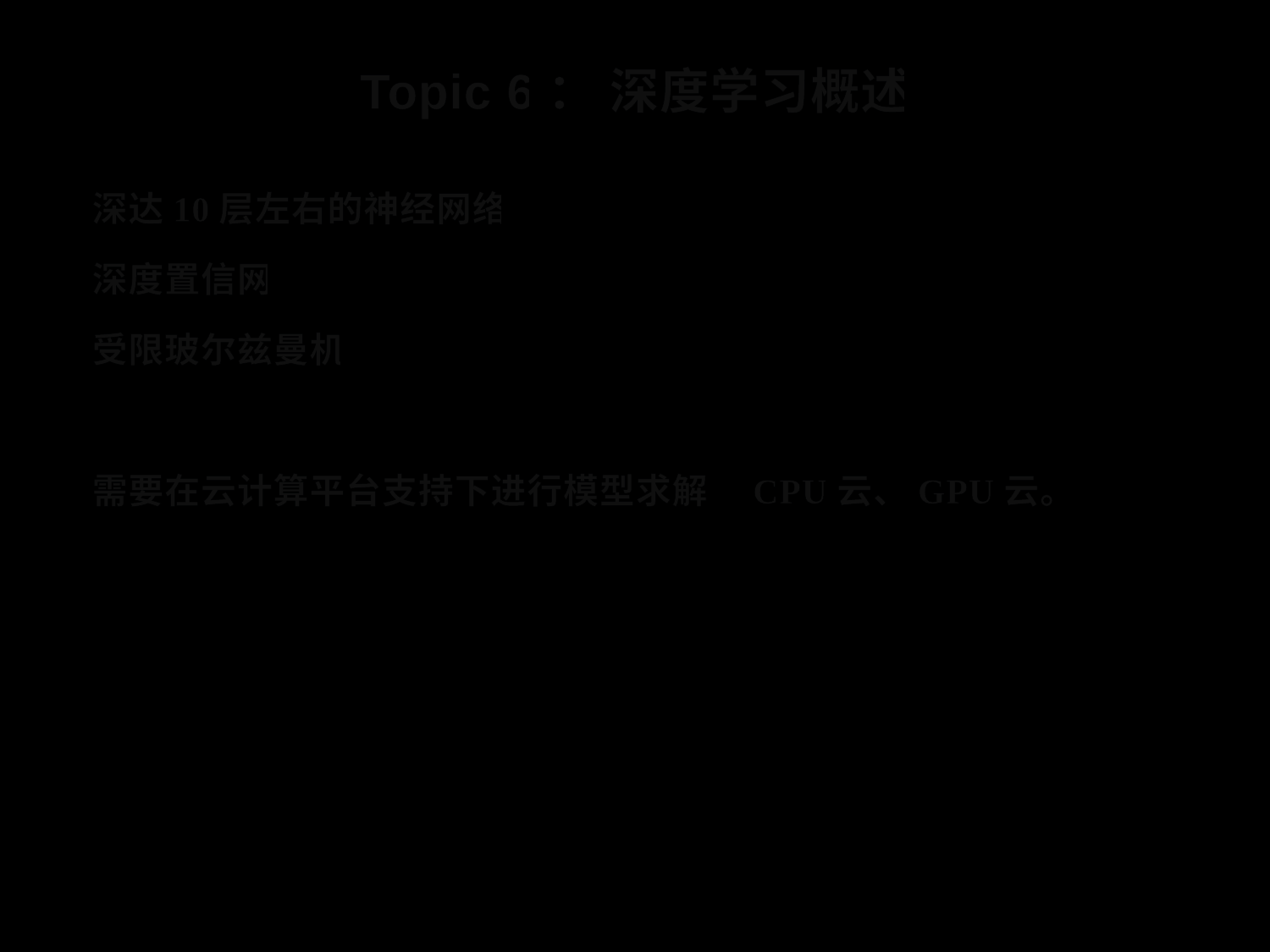

# Topic 6： 深度学习概述
深达10层左右的神经网络
深度置信网
受限玻尔兹曼机

需要在云计算平台支持下进行模型求解，CPU云、GPU云。